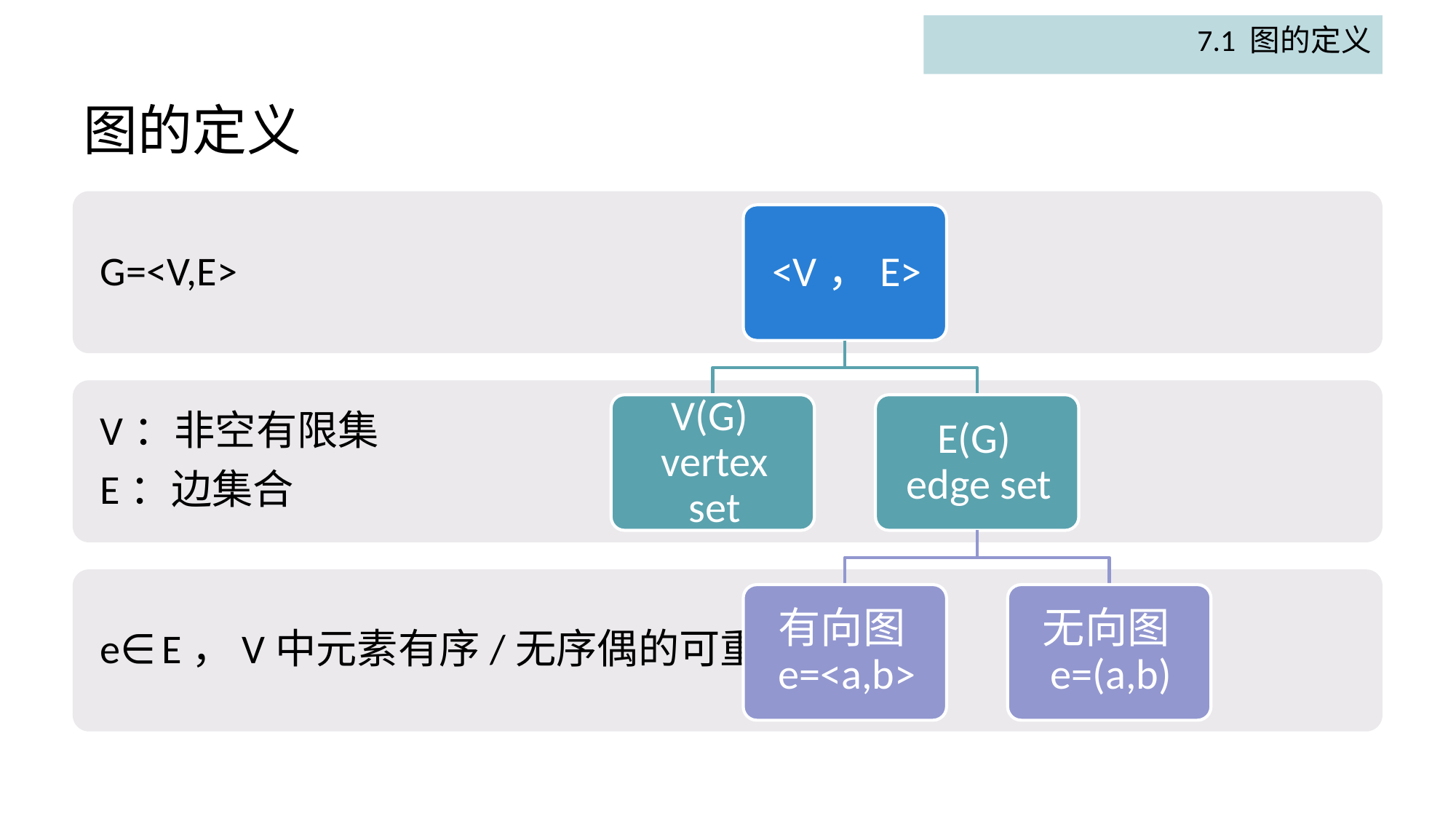

7.1 图的定义
# 图的定义
e∈E，V中元素有序/无序偶的可重集
V：非空有限集
E：边集合
G=<V,E>
<V，E>
V(G)  vertex set
E(G)  edge set
有向图e=<a,b>
无向图e=(a,b)